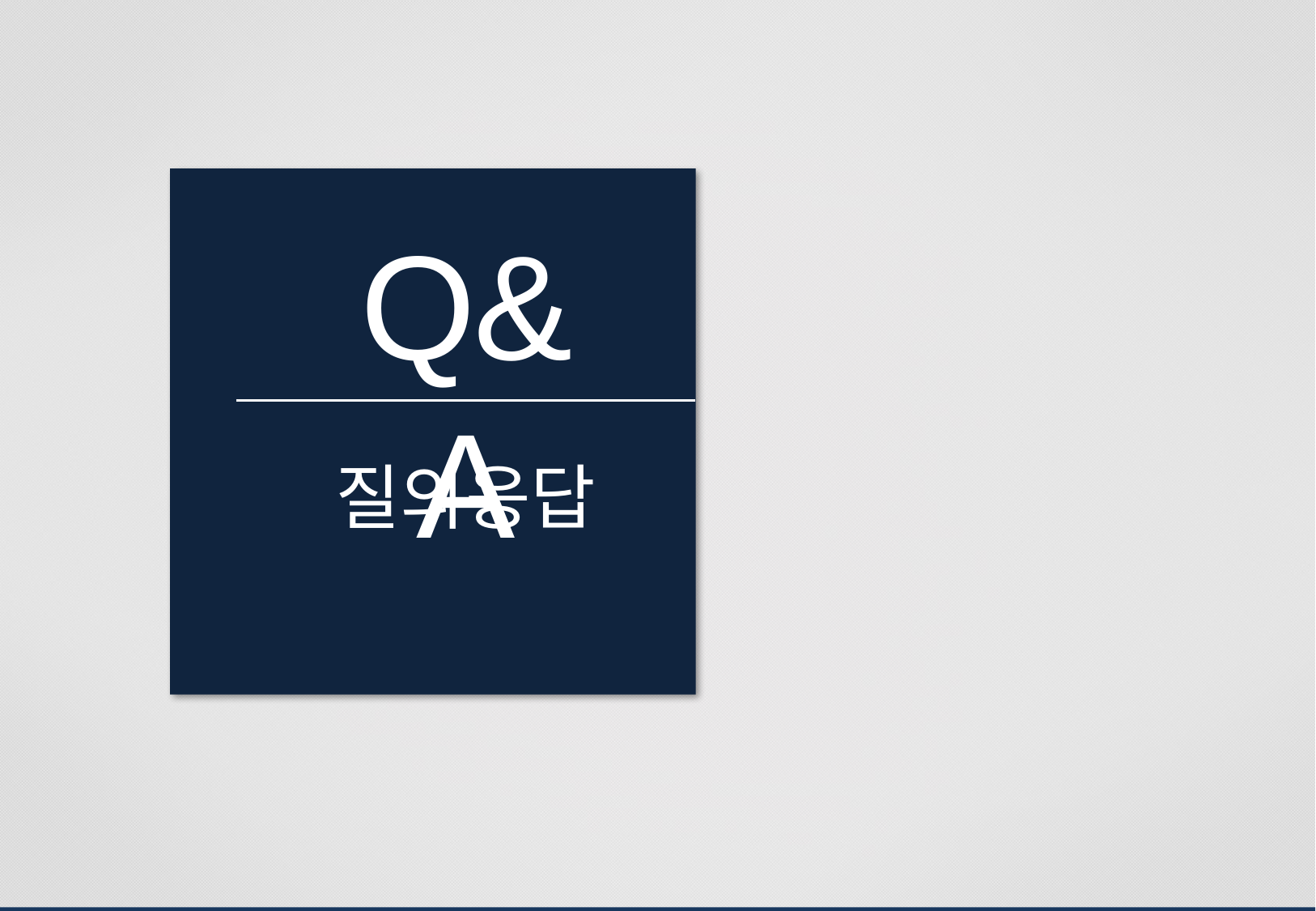

Q&A
질의응답
|  |  |
| --- | --- |
|  |  |